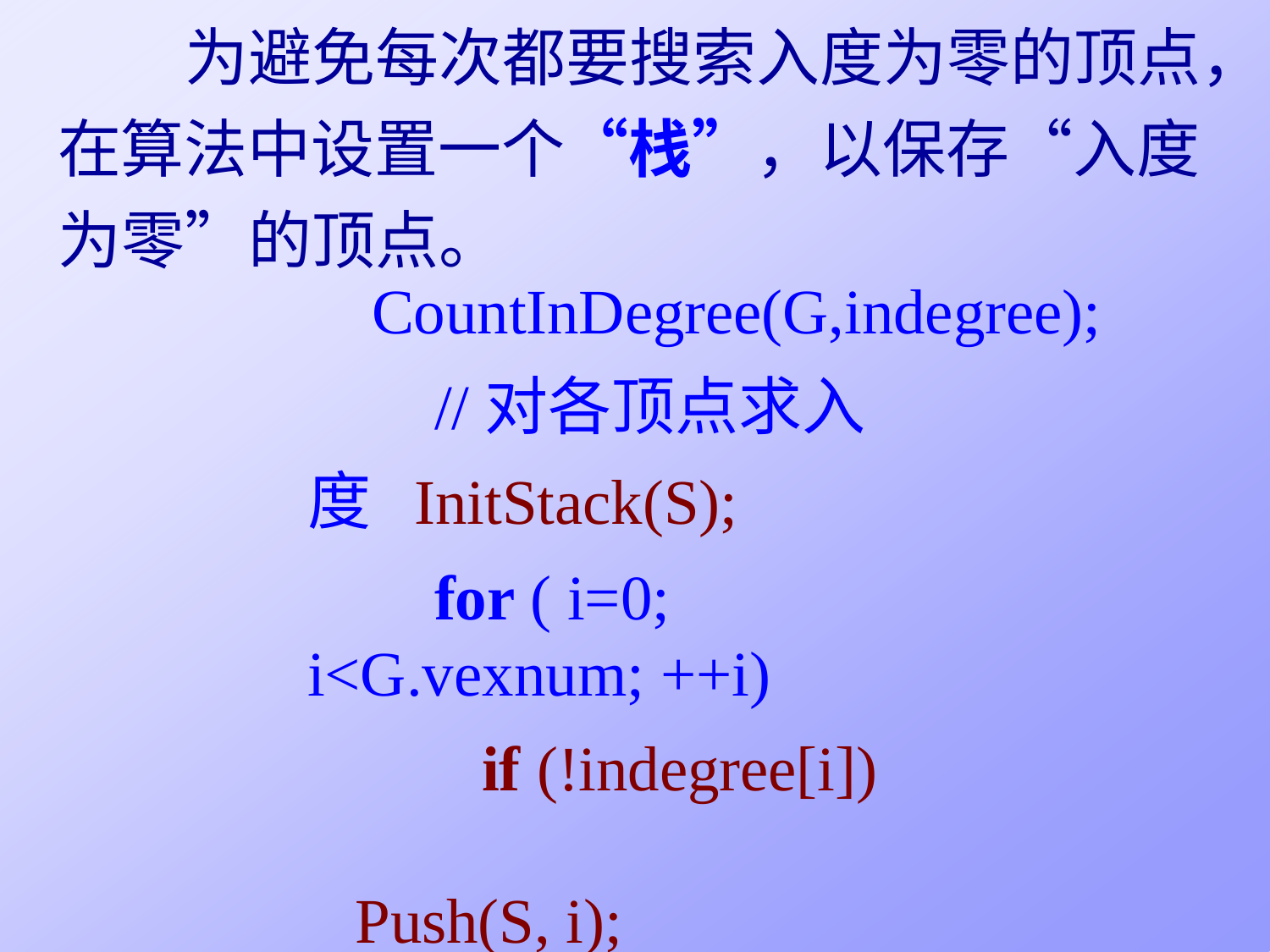

# 为避免每次都要搜索入度为零的顶点， 在算法中设置一个“栈”，以保存“入度 为零”的顶点。
CountInDegree(G,indegree);
//对各顶点求入度  InitStack(S);
for ( i=0; i<G.vexnum; ++i)
if (!indegree[i])	Push(S, i);
//入度为零的顶点入栈
开始对已经建好存储结构的图，对它的各个顶点求入度。
然后，把所有入度为0 的顶点入栈
这样，每次去栈里头取就行了